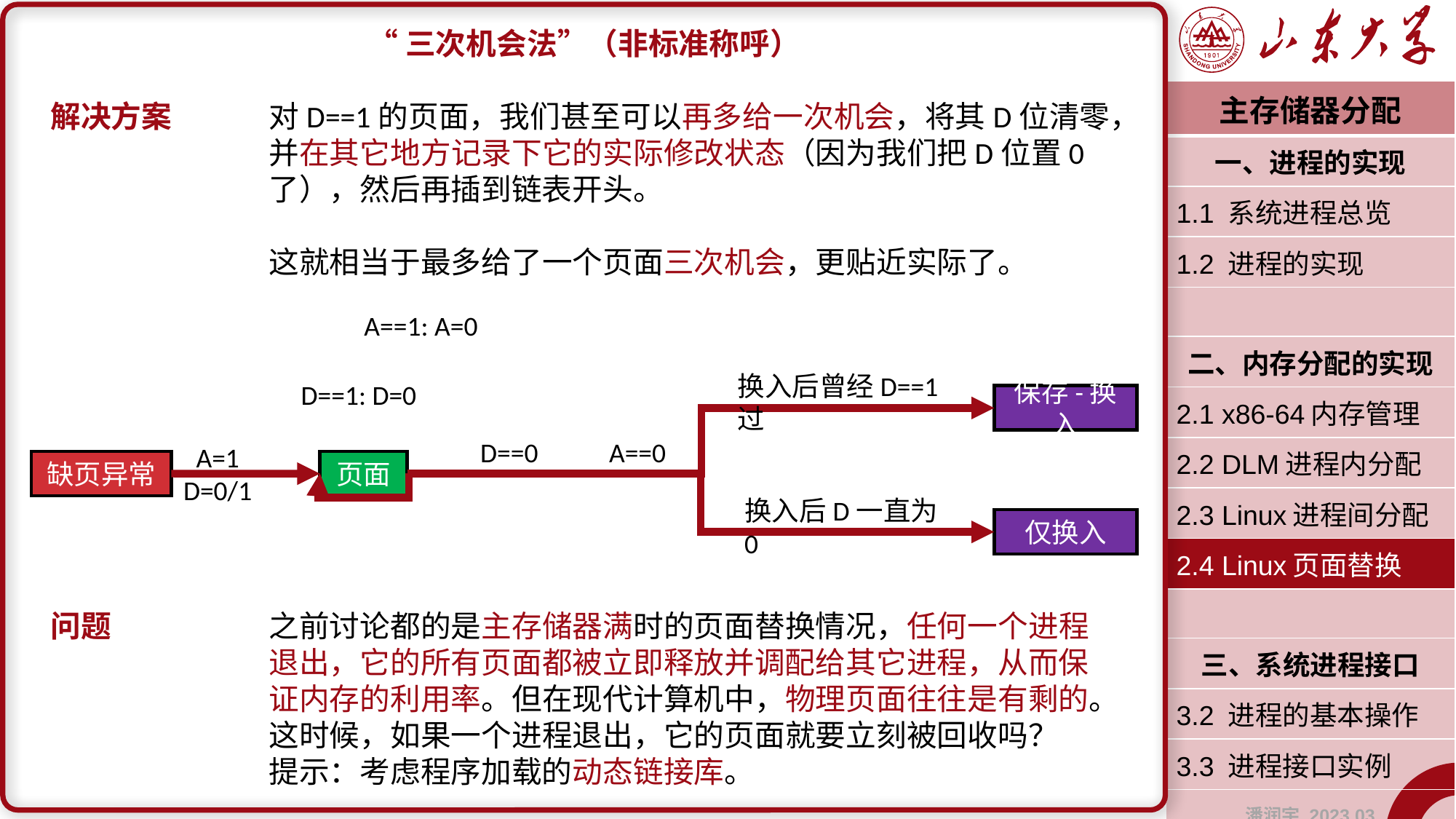

“三次机会法”（非标准称呼）

解决方案	对D==1的页面，我们甚至可以再多给一次机会，将其D位清零，		并在其它地方记录下它的实际修改状态（因为我们把D位置0		了），然后再插到链表开头。

		这就相当于最多给了一个页面三次机会，更贴近实际了。

问题		之前讨论都的是主存储器满时的页面替换情况，任何一个进程		退出，它的所有页面都被立即释放并调配给其它进程，从而保		证内存的利用率。但在现代计算机中，物理页面往往是有剩的。		这时候，如果一个进程退出，它的页面就要立刻被回收吗？
		提示：考虑程序加载的动态链接库。
| 主存储器分配 |
| --- |
| 一、进程的实现 |
| 1.1 系统进程总览 |
| 1.2 进程的实现 |
|  |
| 二、内存分配的实现 |
| 2.1 x86-64内存管理 |
| 2.2 DLM进程内分配 |
| 2.3 Linux进程间分配 |
| 2.4 Linux页面替换 |
|  |
| 三、系统进程接口 |
| 3.2 进程的基本操作 |
| 3.3 进程接口实例 |
| 潘润宇 2023.03 |
A==1: A=0
换入后曾经D==1过
D==1: D=0
保存-换入
A==0
D==0
A=1
D=0/1
缺页异常
页面
换入后D一直为0
仅换入